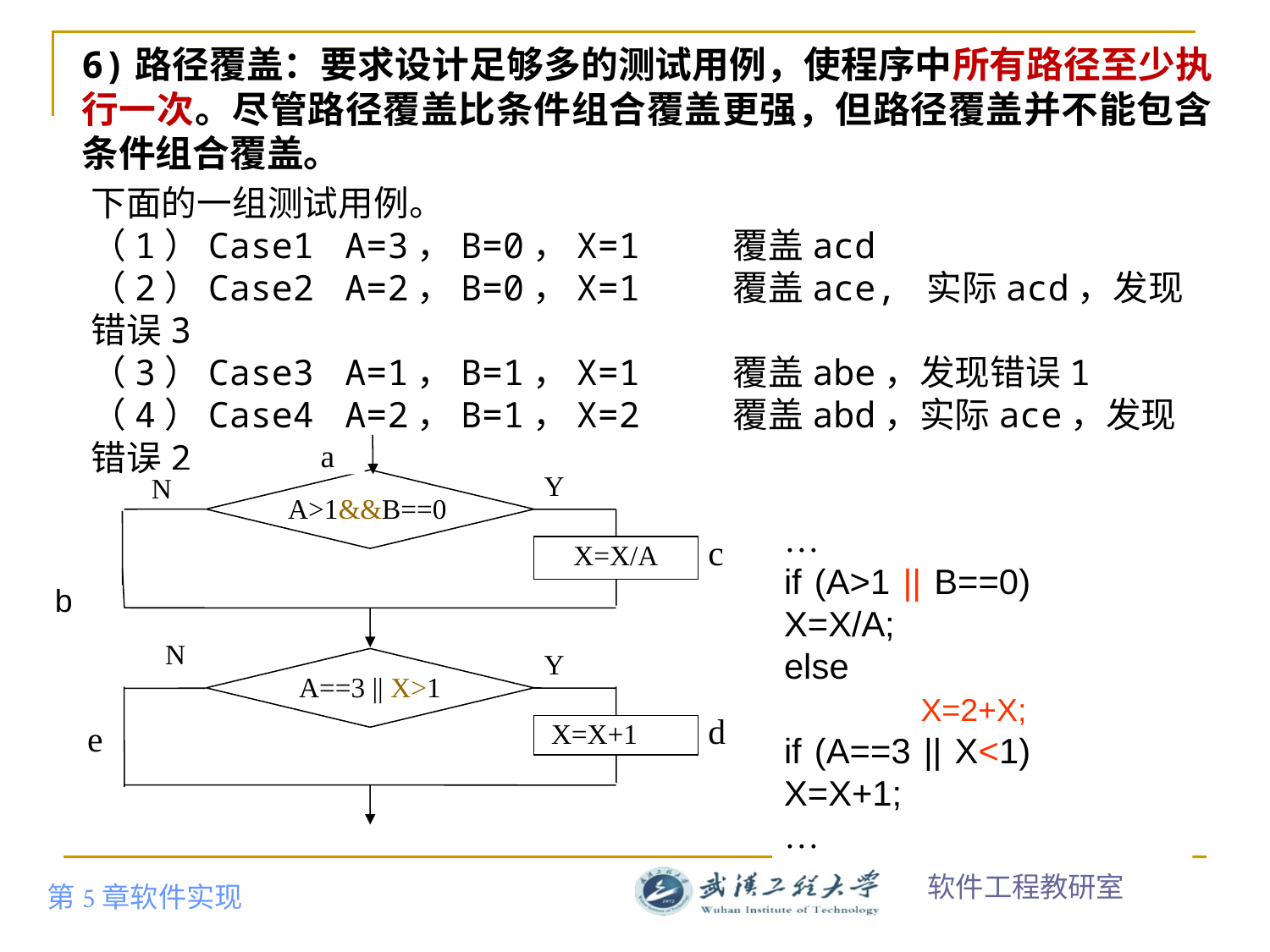

# 6)路径覆盖：要求设计足够多的测试用例，使程序中所有路径至少执行一次。尽管路径覆盖比条件组合覆盖更强，但路径覆盖并不能包含条件组合覆盖。
下面的一组测试用例。
（1）Case1	A=3，B=0，X=1    覆盖acd
（2）Case2	A=2，B=0，X=1    覆盖ace, 实际acd，发现错误3
（3）Case3	A=1，B=1，X=1    覆盖abe，发现错误1
（4）Case4	A=2，B=1，X=2    覆盖abd，实际ace，发现错误2
a

Y
N

…
if (A>1 || B==0)  	X=X/A;
else
	 X=2+X;
if (A==3 || X<1)  	X=X+1;
…
c
X=X/A

b

N
Y
A==3 || X>1

d
 X=X+1
e

A>1&&B==0